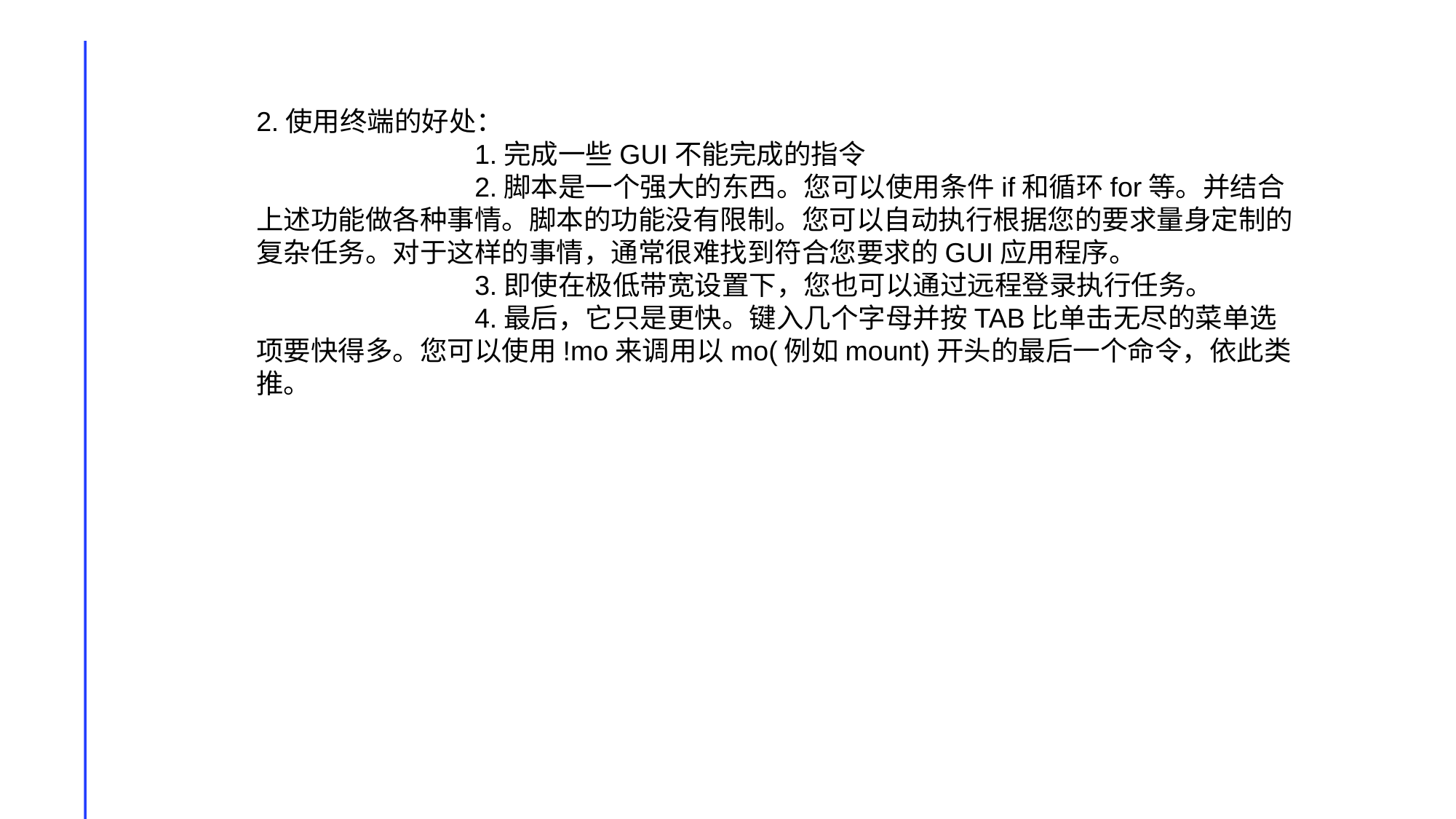

2.使用终端的好处：
		1.完成一些GUI不能完成的指令
		2.脚本是一个强大的东西。您可以使用条件if和循环for等。并结合上述功能做各种事情。脚本的功能没有限制。您可以自动执行根据您的要求量身定制的复杂任务。对于这样的事情，通常很难找到符合您要求的GUI应用程序。
		3.即使在极低带宽设置下，您也可以通过远程登录执行任务。
		4.最后，它只是更快。键入几个字母并按TAB比单击无尽的菜单选项要快得多。您可以使用!mo来调用以mo(例如mount)开头的最后一个命令，依此类推。